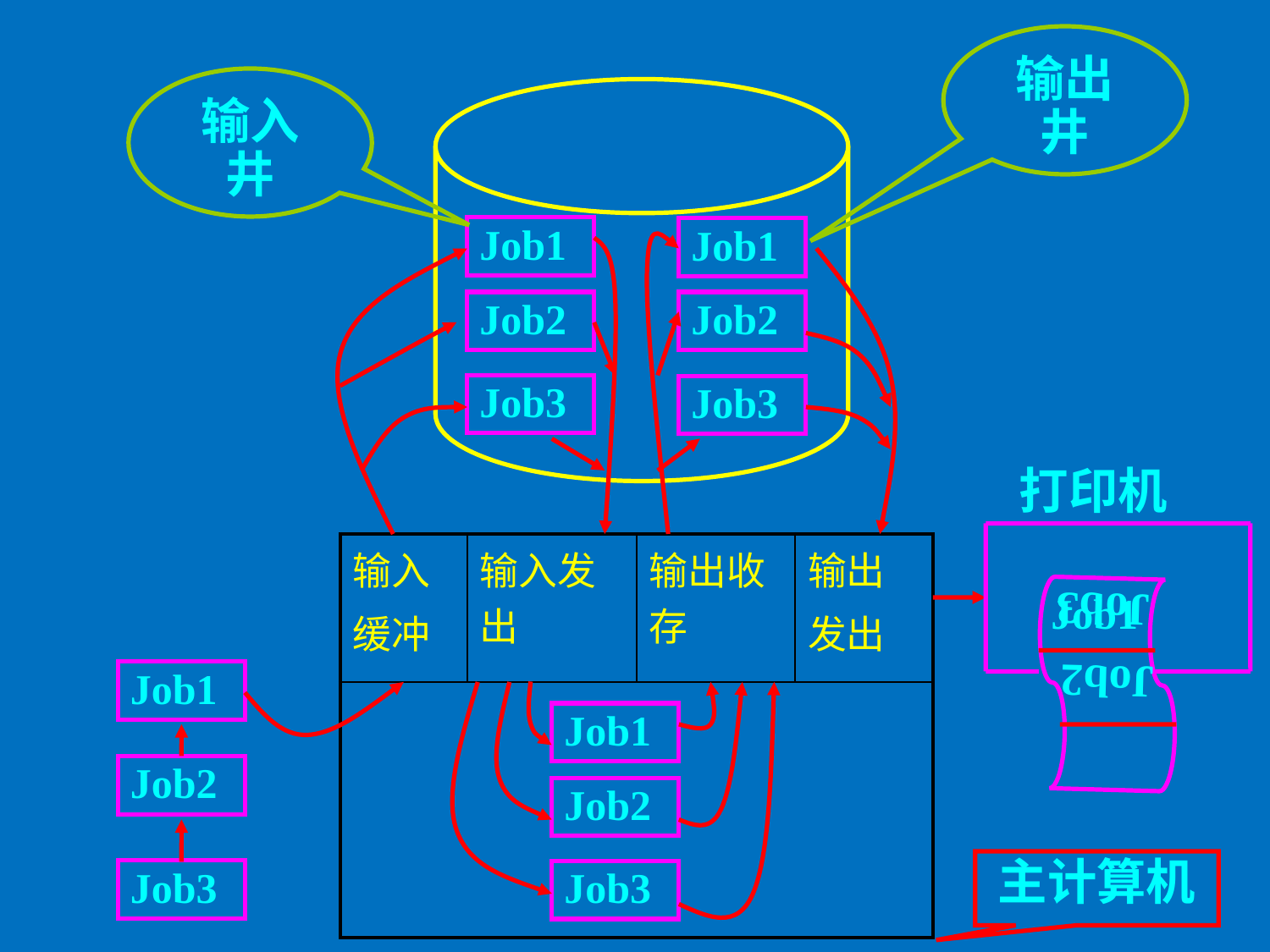

输出井
输入井

Job1
Job1

Job2
Job2

Job3
Job3

打印机

| 输入 缓冲 | 输入发出 | 输出收存 | 输出 发出 |
| --- | --- | --- | --- |
|  |  |  |  |
Job1

Job2
 Job3

Job1

Job1

Job2
Job2

主计算机
Job3
Job3